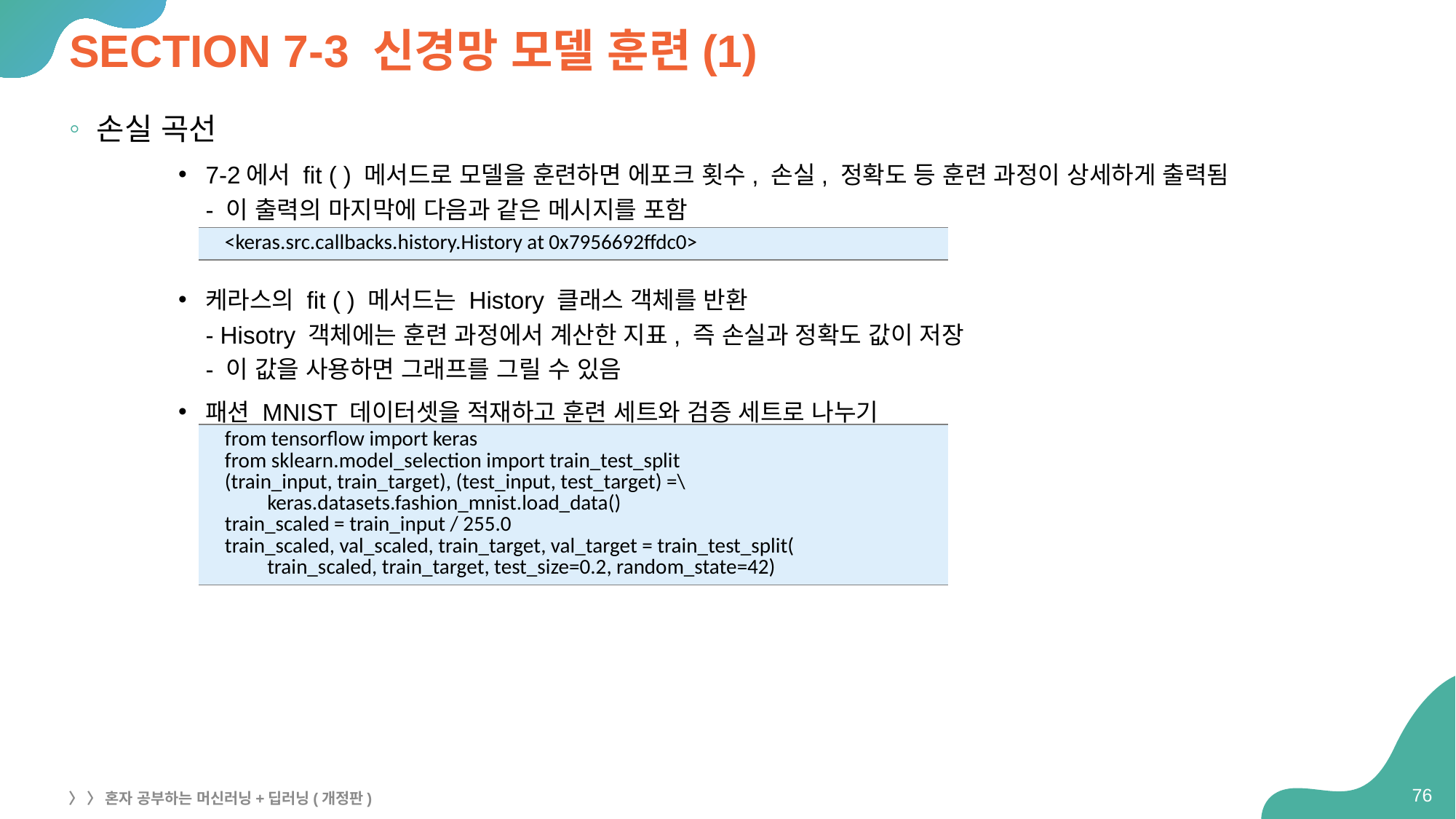

# SECTION 7-3 신경망 모델 훈련(1)
손실 곡선
7-2에서 fit ( ) 메서드로 모델을 훈련하면 에포크 횟수, 손실, 정확도 등 훈련 과정이 상세하게 출력됨
- 이 출력의 마지막에 다음과 같은 메시지를 포함

케라스의 fit ( ) 메서드는 History 클래스 객체를 반환
- Hisotry 객체에는 훈련 과정에서 계산한 지표, 즉 손실과 정확도 값이 저장
- 이 값을 사용하면 그래프를 그릴 수 있음
패션 MNIST 데이터셋을 적재하고 훈련 세트와 검증 세트로 나누기
| <keras.src.callbacks.history.History at 0x7956692ffdc0> |
| --- |
| from tensorflow import keras from sklearn.model\_selection import train\_test\_split (train\_input, train\_target), (test\_input, test\_target) =\ keras.datasets.fashion\_mnist.load\_data() train\_scaled = train\_input / 255.0 train\_scaled, val\_scaled, train\_target, val\_target = train\_test\_split( train\_scaled, train\_target, test\_size=0.2, random\_state=42) |
| --- |
76
〉 〉 혼자 공부하는 머신러닝+딥러닝(개정판)